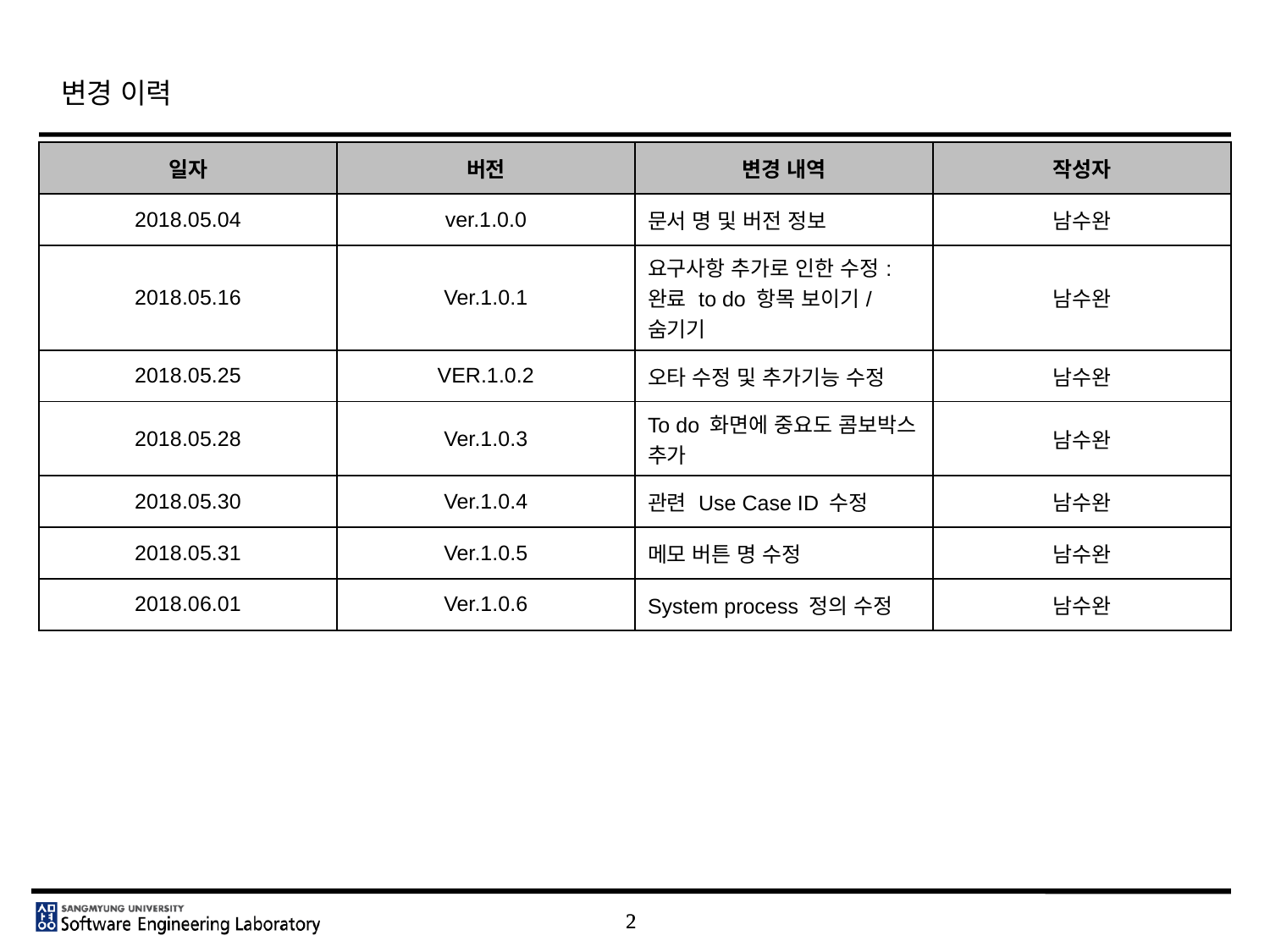

# 변경 이력
| 일자 | 버전 | 변경 내역 | 작성자 |
| --- | --- | --- | --- |
| 2018.05.04 | ver.1.0.0 | 문서 명 및 버전 정보 | 남수완 |
| 2018.05.16 | Ver.1.0.1 | 요구사항 추가로 인한 수정:완료 to do 항목 보이기/숨기기 | 남수완 |
| 2018.05.25 | VER.1.0.2 | 오타 수정 및 추가기능 수정 | 남수완 |
| 2018.05.28 | Ver.1.0.3 | To do 화면에 중요도 콤보박스 추가 | 남수완 |
| 2018.05.30 | Ver.1.0.4 | 관련 Use Case ID 수정 | 남수완 |
| 2018.05.31 | Ver.1.0.5 | 메모 버튼 명 수정 | 남수완 |
| 2018.06.01 | Ver.1.0.6 | System process 정의 수정 | 남수완 |